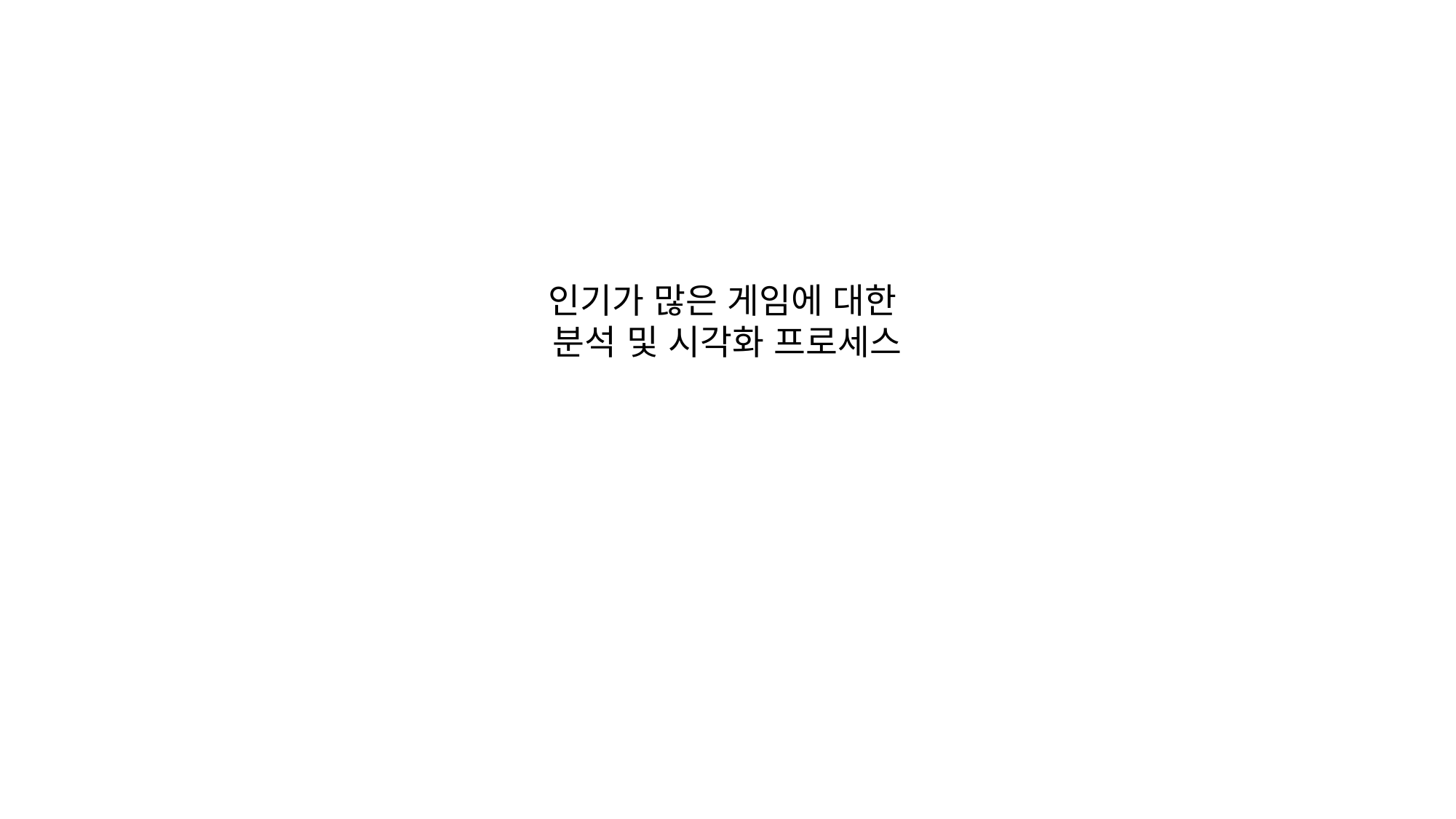

# 인기가 많은 게임에 대한 분석 및 시각화 프로세스